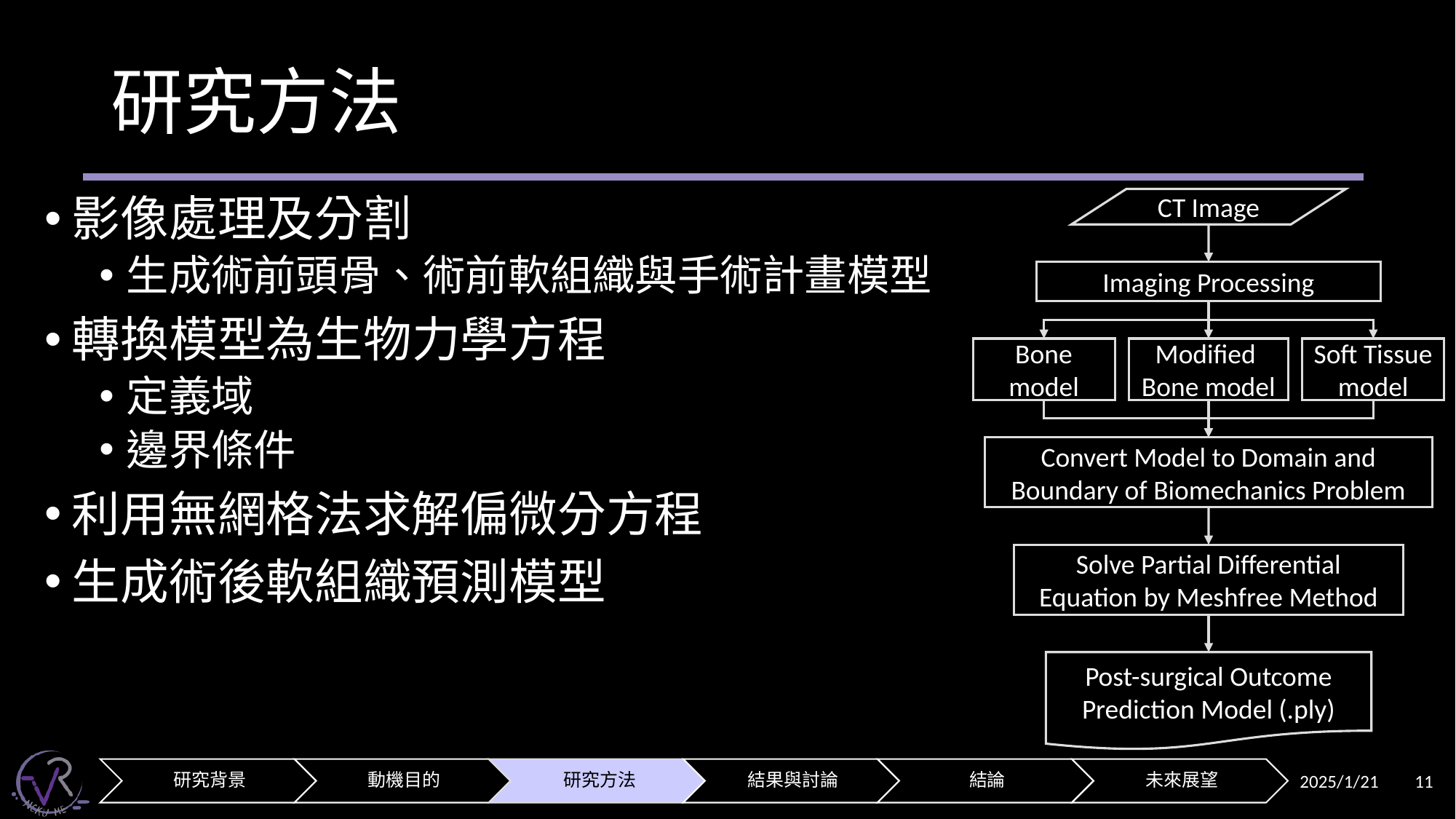

# 研究方法
影像處理及分割
生成術前頭骨、術前軟組織與手術計畫模型
轉換模型為生物力學方程
定義域
邊界條件
利用無網格法求解偏微分方程
生成術後軟組織預測模型

CT Image
Imaging Processing
Bone model
Modified
Bone model
Soft Tissue model
Convert Model to Domain and Boundary of Biomechanics Problem
Solve Partial Differential Equation by Meshfree Method
Post-surgical Outcome Prediction Model (.ply)
2025/1/21
11
Verification & Validation